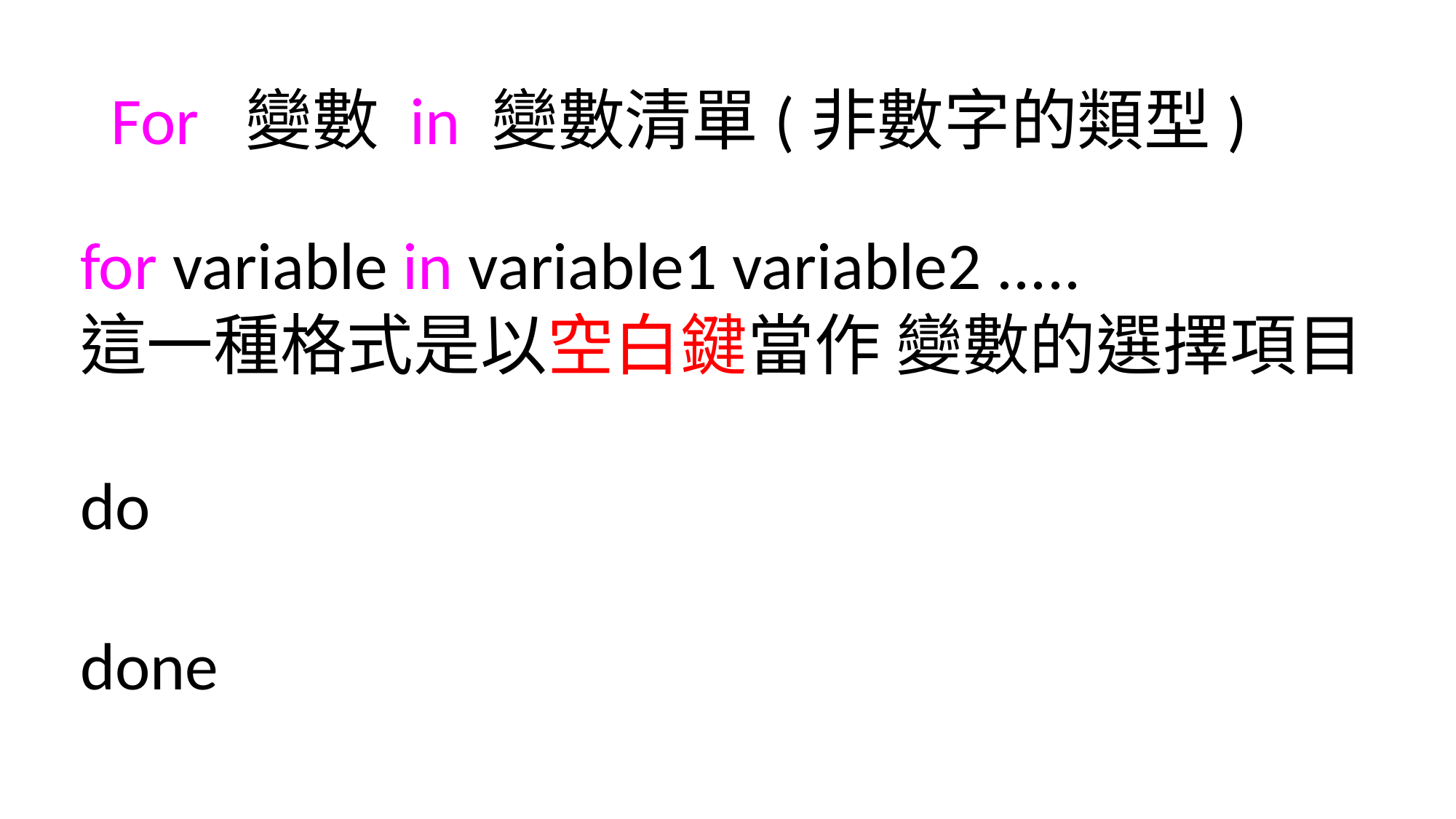

# For  變數 in 變數清單(非數字的類型)
for variable in variable1 variable2 .....
這一種格式是以空白鍵當作 變數的選擇項目

do

done